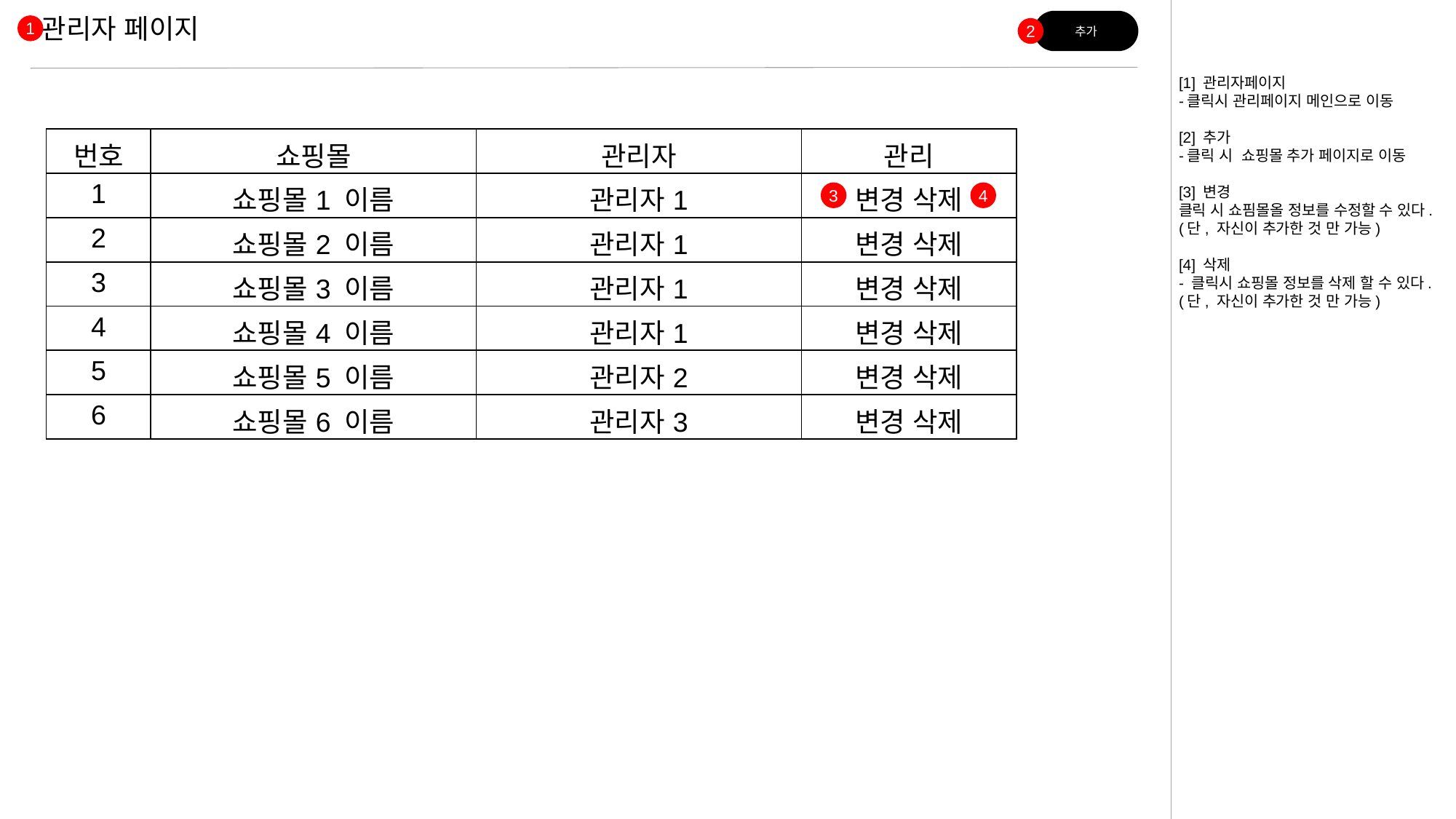

관리자 페이지
추가
1
2
[1] 관리자페이지
-클릭시 관리페이지 메인으로 이동

[2] 추가
-클릭 시  쇼핑몰 추가 페이지로 이동

[3] 변경
클릭 시 쇼핌몰올 정보를 수정할 수 있다. (단, 자신이 추가한 것 만 가능)

[4] 삭제
- 클릭시 쇼핑몰 정보를 삭제 할 수 있다. (단, 자신이 추가한 것 만 가능)

| 번호 | 쇼핑몰 | 관리자 | 관리 |
| --- | --- | --- | --- |
| 1 | 쇼핑몰1 이름 | 관리자1 | 변경 삭제 |
| 2 | 쇼핑몰2 이름 | 관리자1 | 변경 삭제 |
| 3 | 쇼핑몰3 이름 | 관리자1 | 변경 삭제 |
| 4 | 쇼핑몰4 이름 | 관리자1 | 변경 삭제 |
| 5 | 쇼핑몰5 이름 | 관리자2 | 변경 삭제 |
| 6 | 쇼핑몰6 이름 | 관리자3 | 변경 삭제 |
3
4